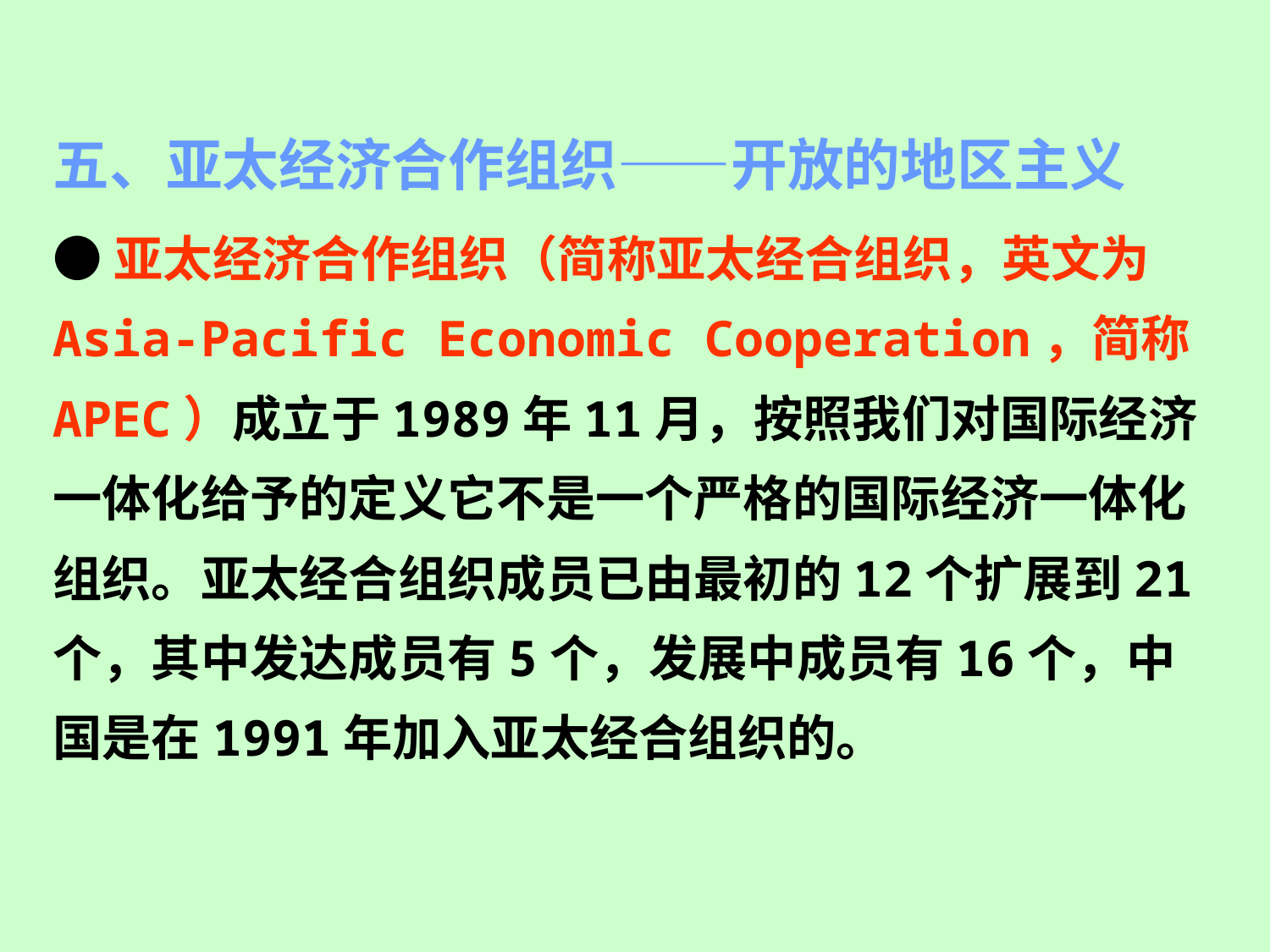

五、亚太经济合作组织——开放的地区主义
●亚太经济合作组织（简称亚太经合组织，英文为Asia-Pacific Economic Cooperation，简称APEC）成立于1989年11月，按照我们对国际经济一体化给予的定义它不是一个严格的国际经济一体化组织。亚太经合组织成员已由最初的12个扩展到21个，其中发达成员有5个，发展中成员有16个，中国是在1991年加入亚太经合组织的。
24